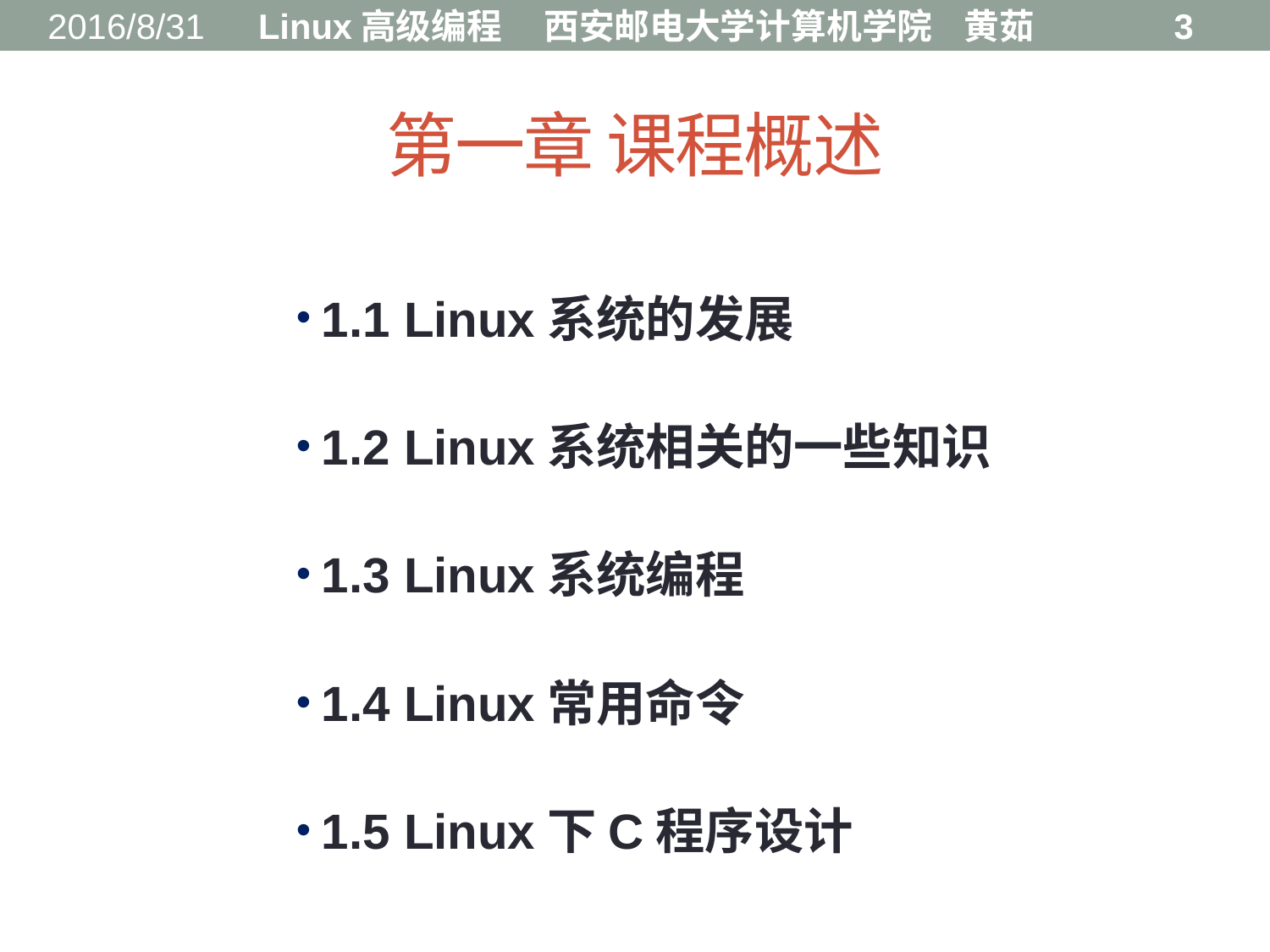

2016/8/31
Linux高级编程    西安邮电大学计算机学院   黄茹
3
# 第一章 课程概述
1.1 Linux系统的发展
1.2 Linux系统相关的一些知识
1.3 Linux系统编程
1.4 Linux常用命令
1.5 Linux下C程序设计